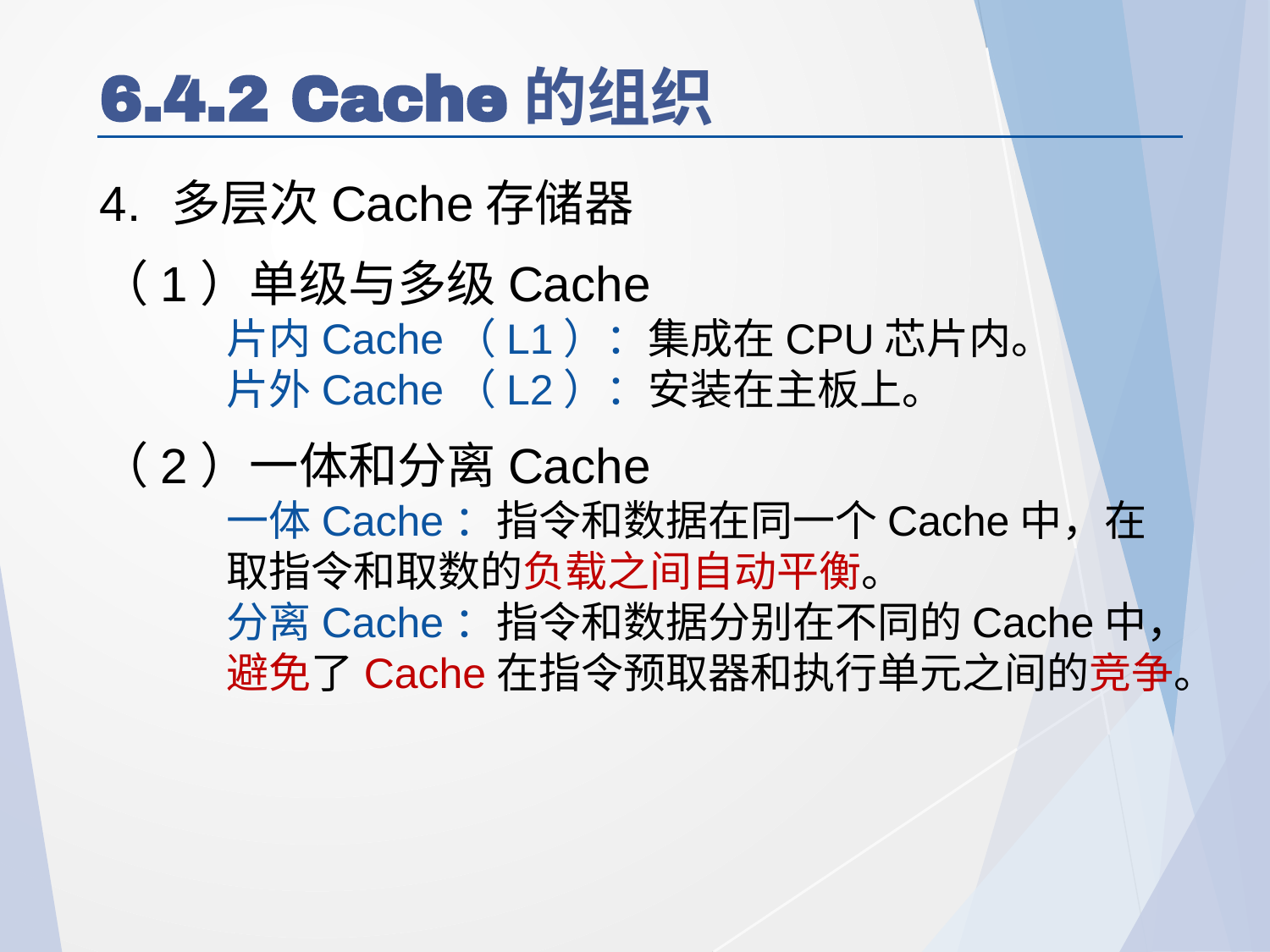

# 6.4.2 Cache的组织
多层次Cache存储器
（1）单级与多级Cache
片内Cache（L1）：集成在CPU芯片内。
片外Cache（L2）：安装在主板上。
（2）一体和分离Cache
一体Cache：指令和数据在同一个Cache中，在取指令和取数的负载之间自动平衡。
分离Cache：指令和数据分别在不同的Cache中，避免了Cache在指令预取器和执行单元之间的竞争。